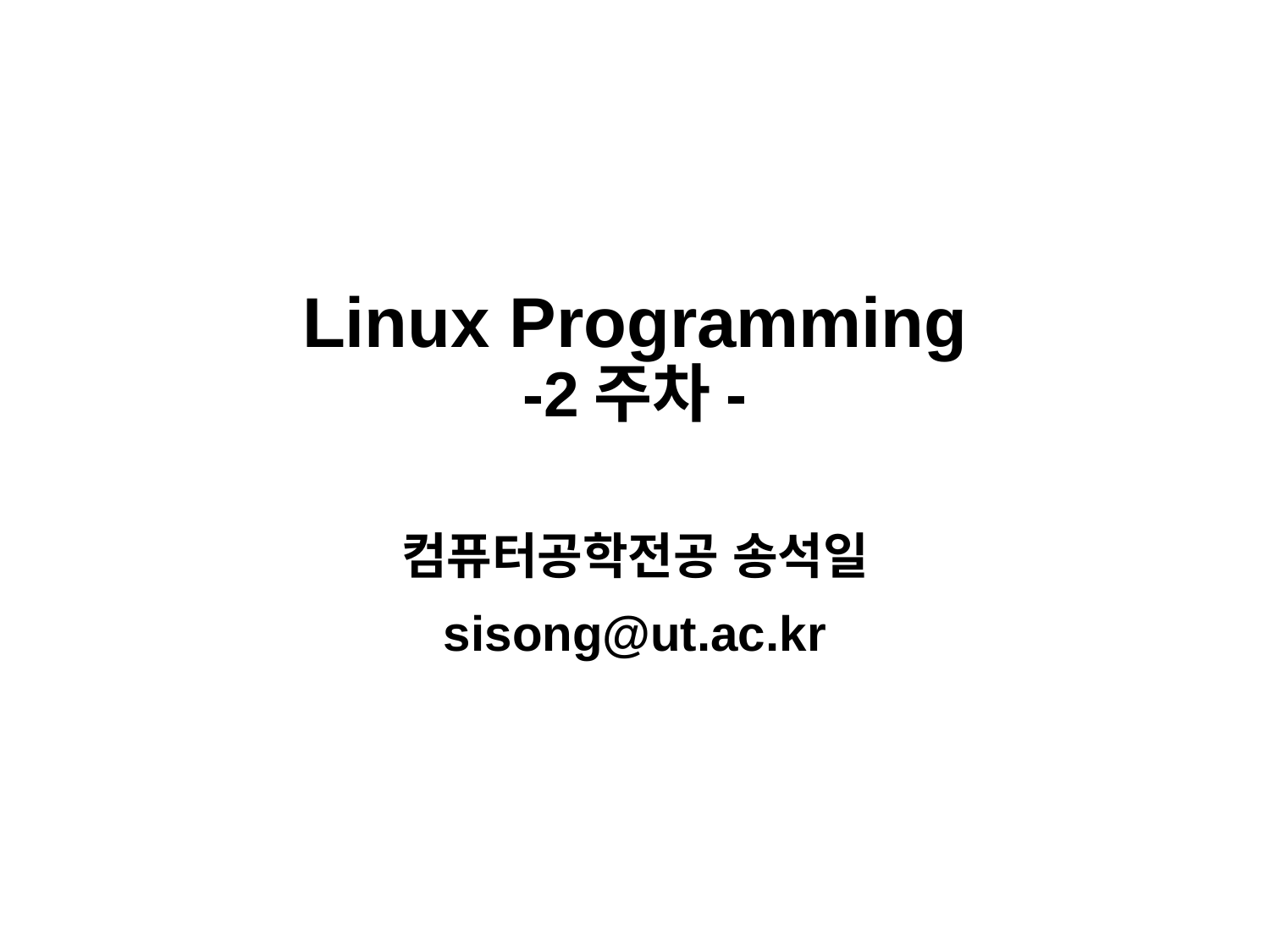

# Linux Programming -2주차-
컴퓨터공학전공 송석일
sisong@ut.ac.kr